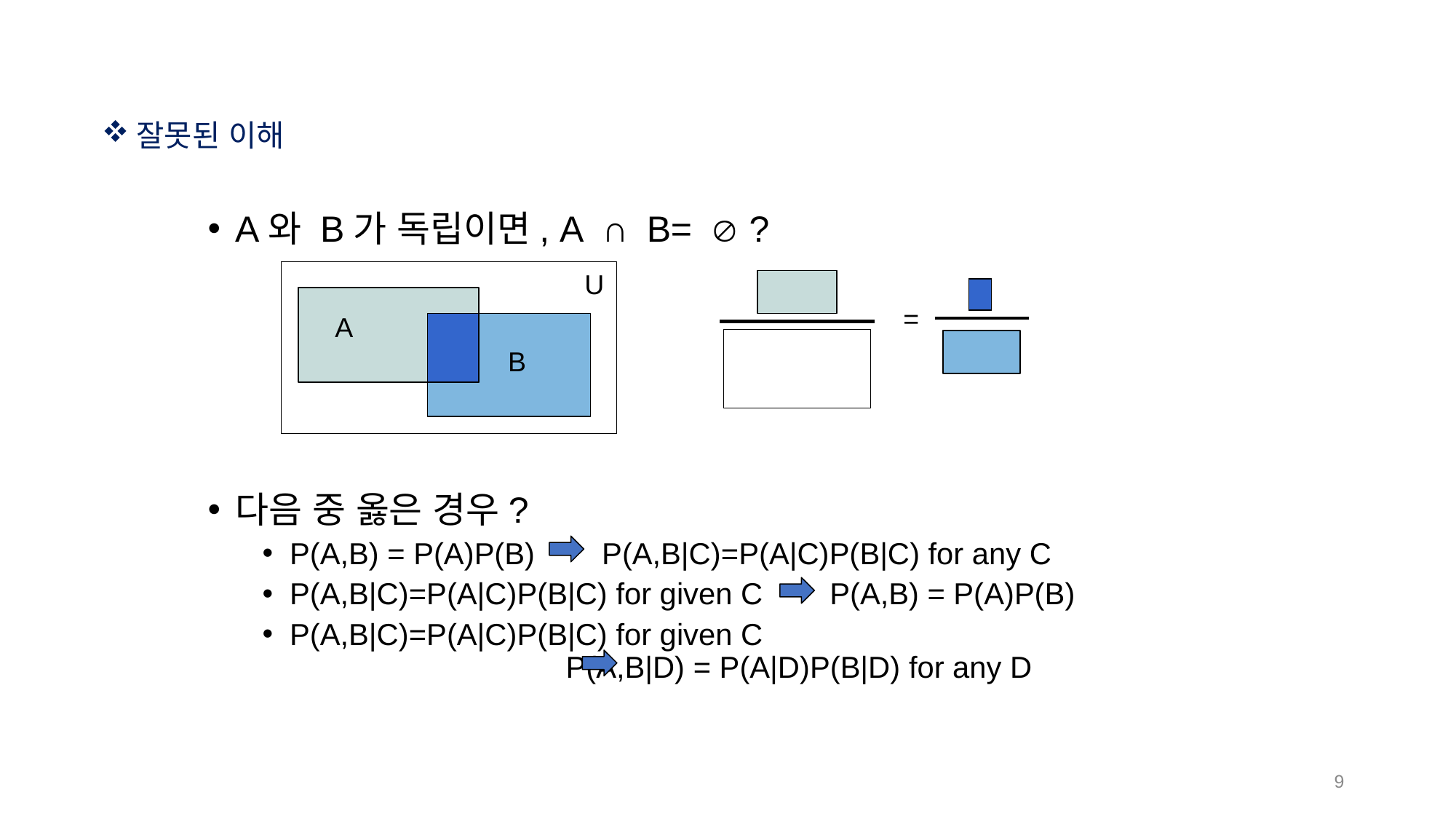

잘못된 이해

A와 B가 독립이면, A ∩ B= ∅ ?

다음 중 옳은 경우?
P(A,B) = P(A)P(B)        P(A,B|C)=P(A|C)P(B|C) for any C
P(A,B|C)=P(A|C)P(B|C) for given C        P(A,B) = P(A)P(B)
P(A,B|C)=P(A|C)P(B|C) for given C
                                 P(A,B|D) = P(A|D)P(B|D) for any D

U

=
A

B

9